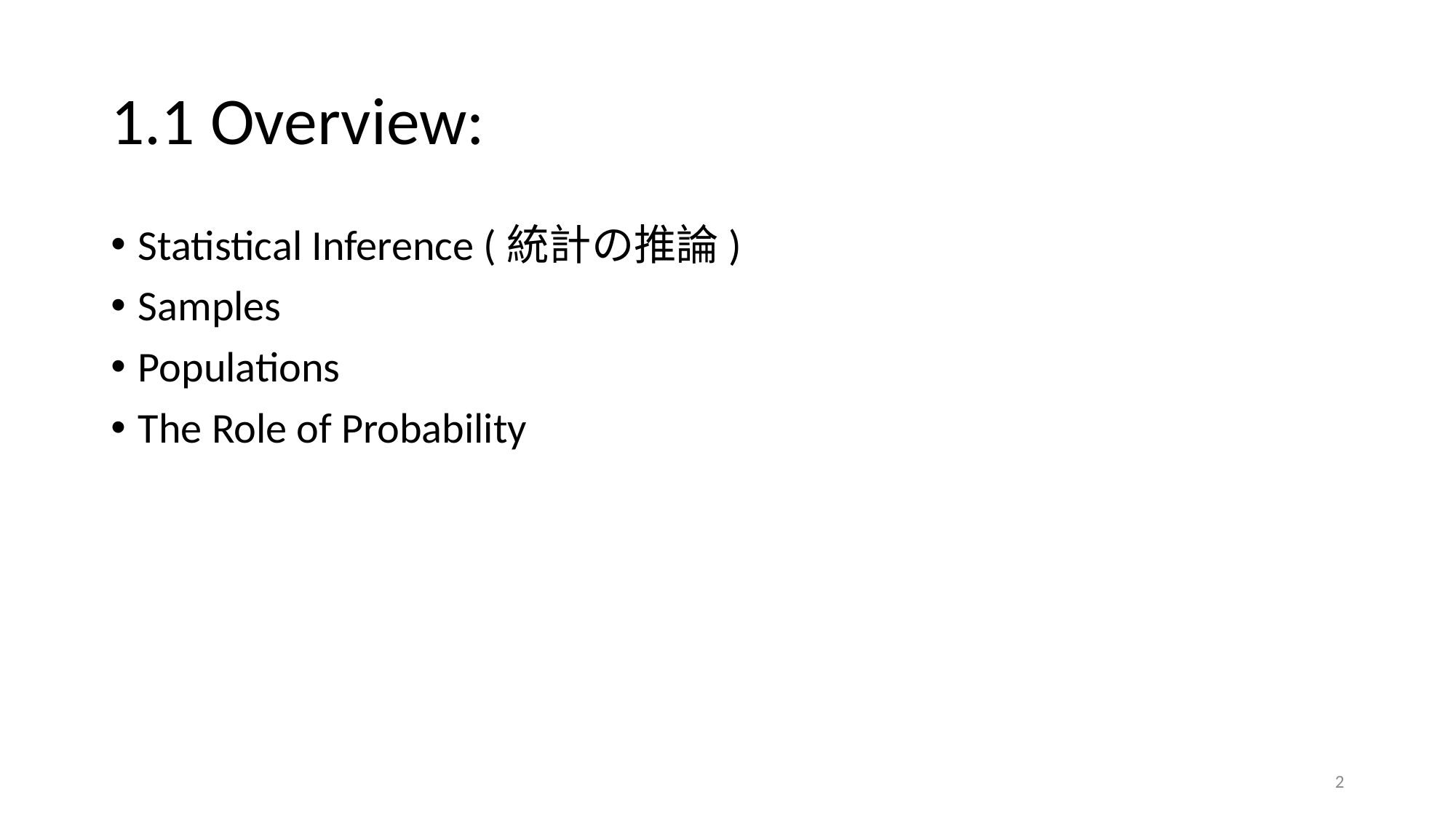

# 1.1 Overview:
Statistical Inference (統計の推論)
Samples
Populations
The Role of Probability
2